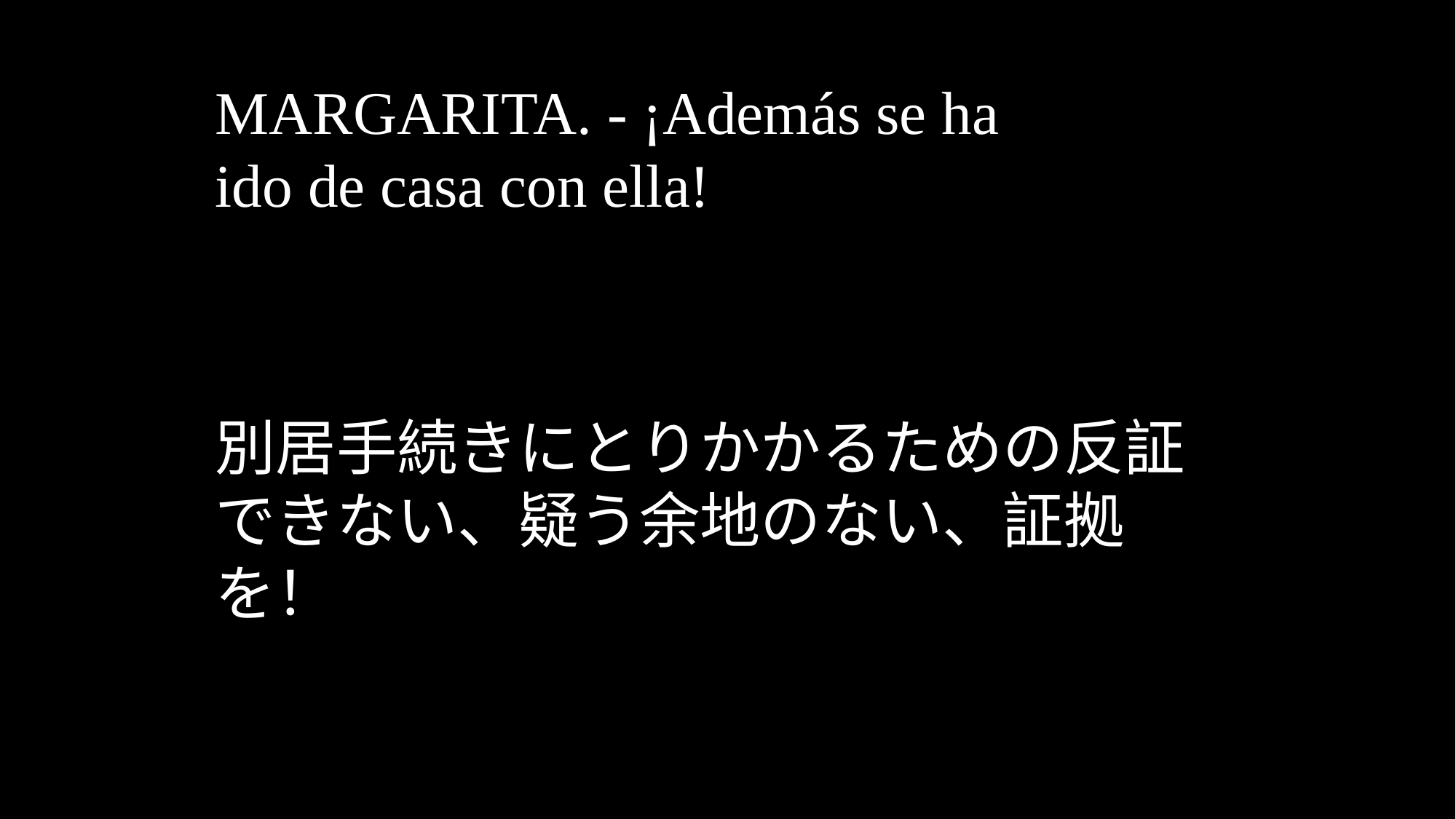

MARGARITA. - ¡Además se ha ido de casa con ella!

別居手続きにとりかかるための反証できない、疑う余地のない、証拠を！